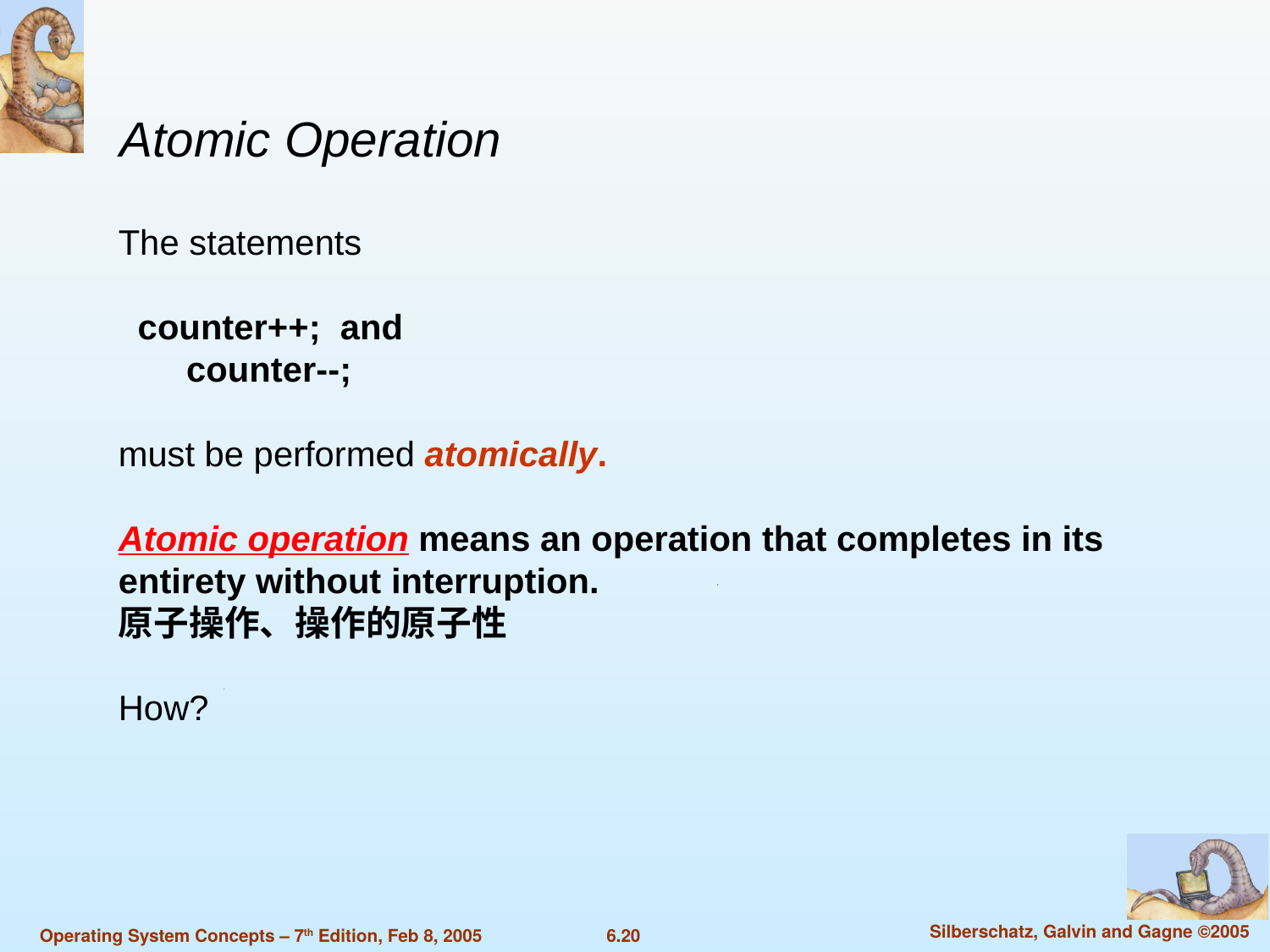

Atomic Operation
The statements
  counter++;  and
       counter--;
must be performed atomically.

Atomic operation means an operation that completes in its entirety without interruption.
原子操作、操作的原子性

How?